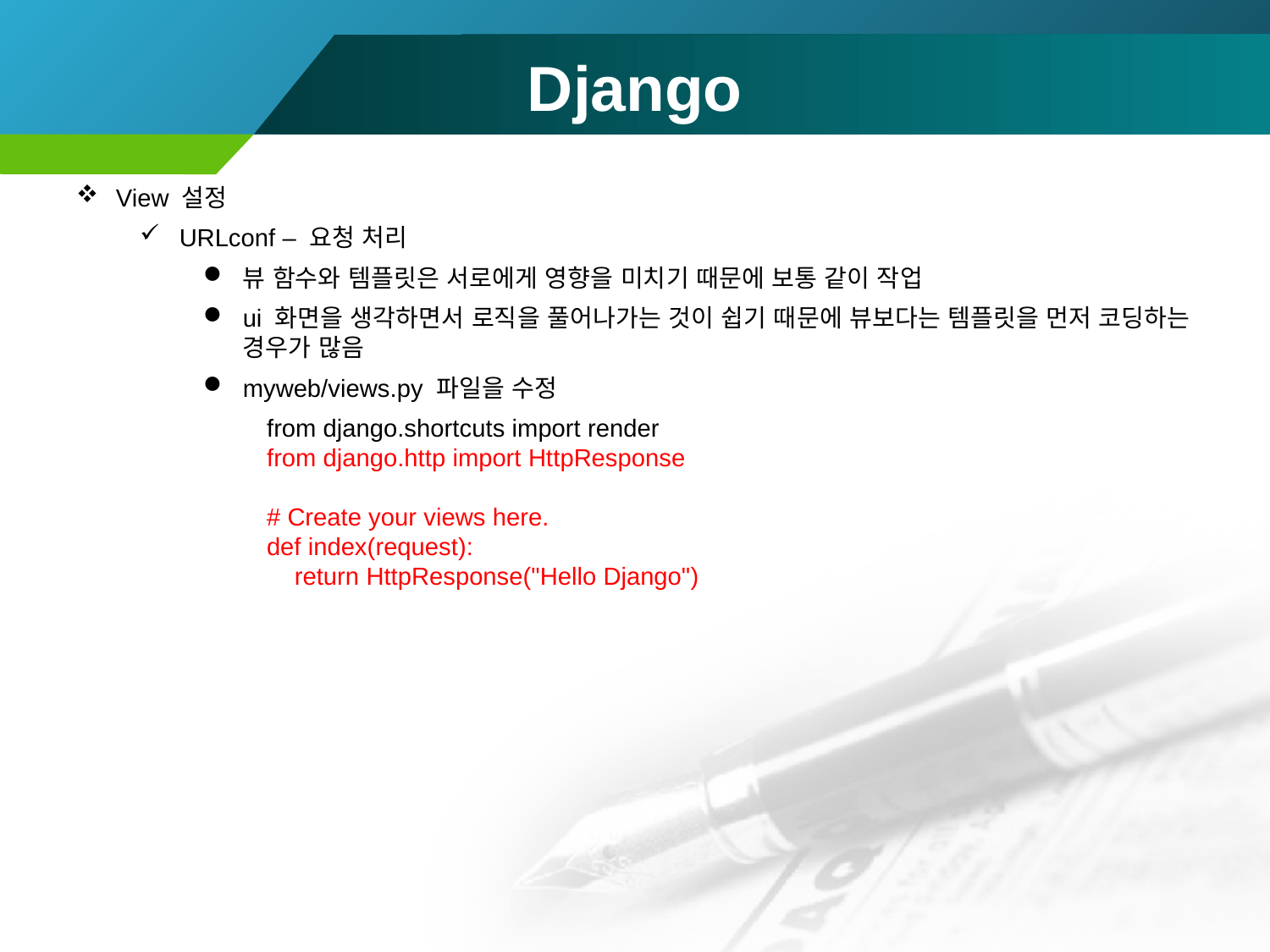

# Django
View 설정
URLconf – 요청 처리
뷰 함수와 템플릿은 서로에게 영향을 미치기 때문에 보통 같이 작업
ui 화면을 생각하면서 로직을 풀어나가는 것이 쉽기 때문에 뷰보다는 템플릿을 먼저 코딩하는 경우가 많음
myweb/views.py 파일을 수정
from django.shortcuts import render
from django.http import HttpResponse

# Create your views here.
def index(request):
    return HttpResponse("Hello Django")